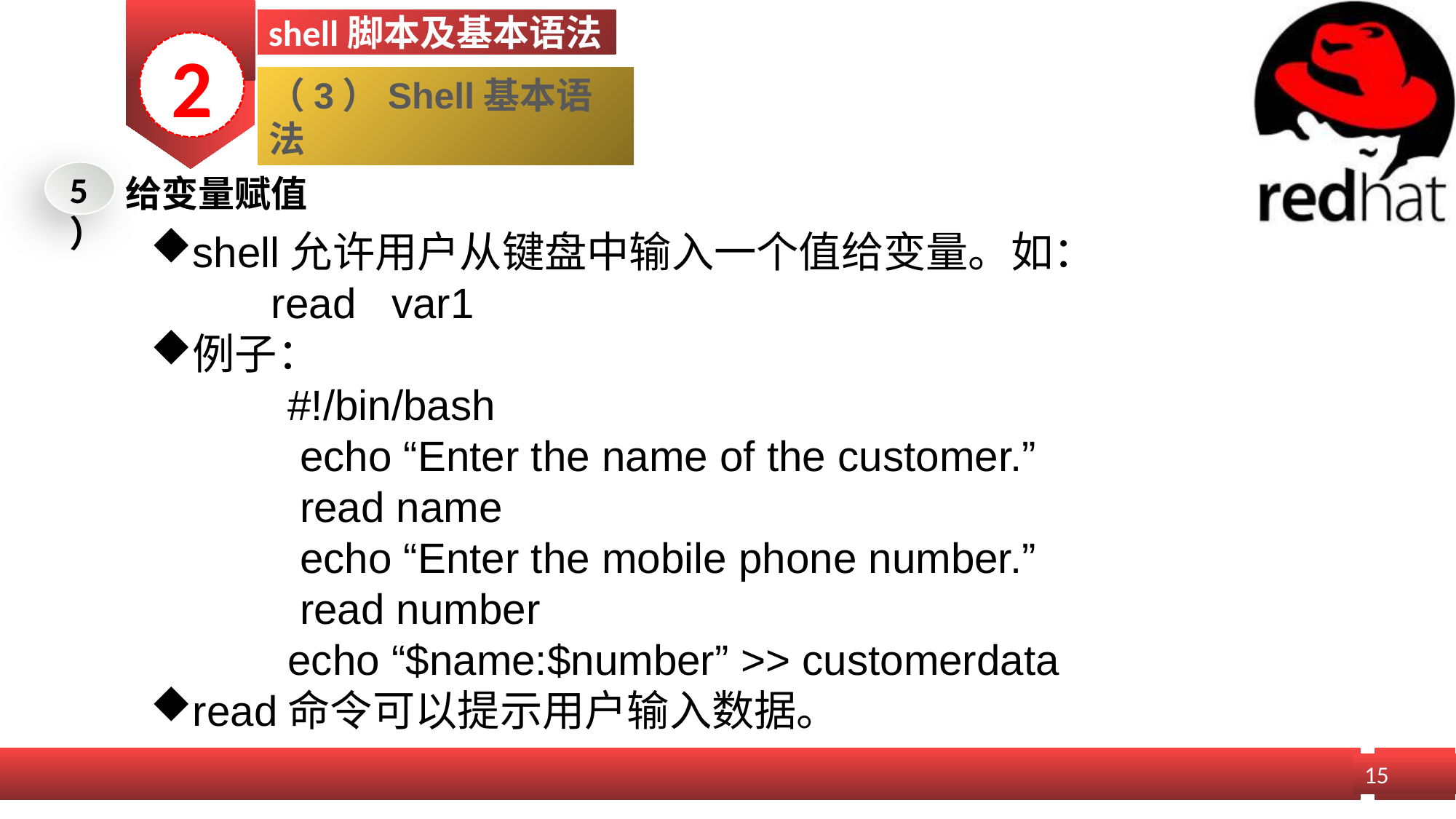

shell脚本及基本语法
2
（3）Shell基本语法
5）

给变量赋值
shell允许用户从键盘中输入一个值给变量。如：
	 read   var1
例子：
       #!/bin/bash
　　echo “Enter the name of the customer.”
　　read name
　　echo “Enter the mobile phone number.”
　　read number
       echo “$name:$number” >> customerdata
read命令可以提示用户输入数据。